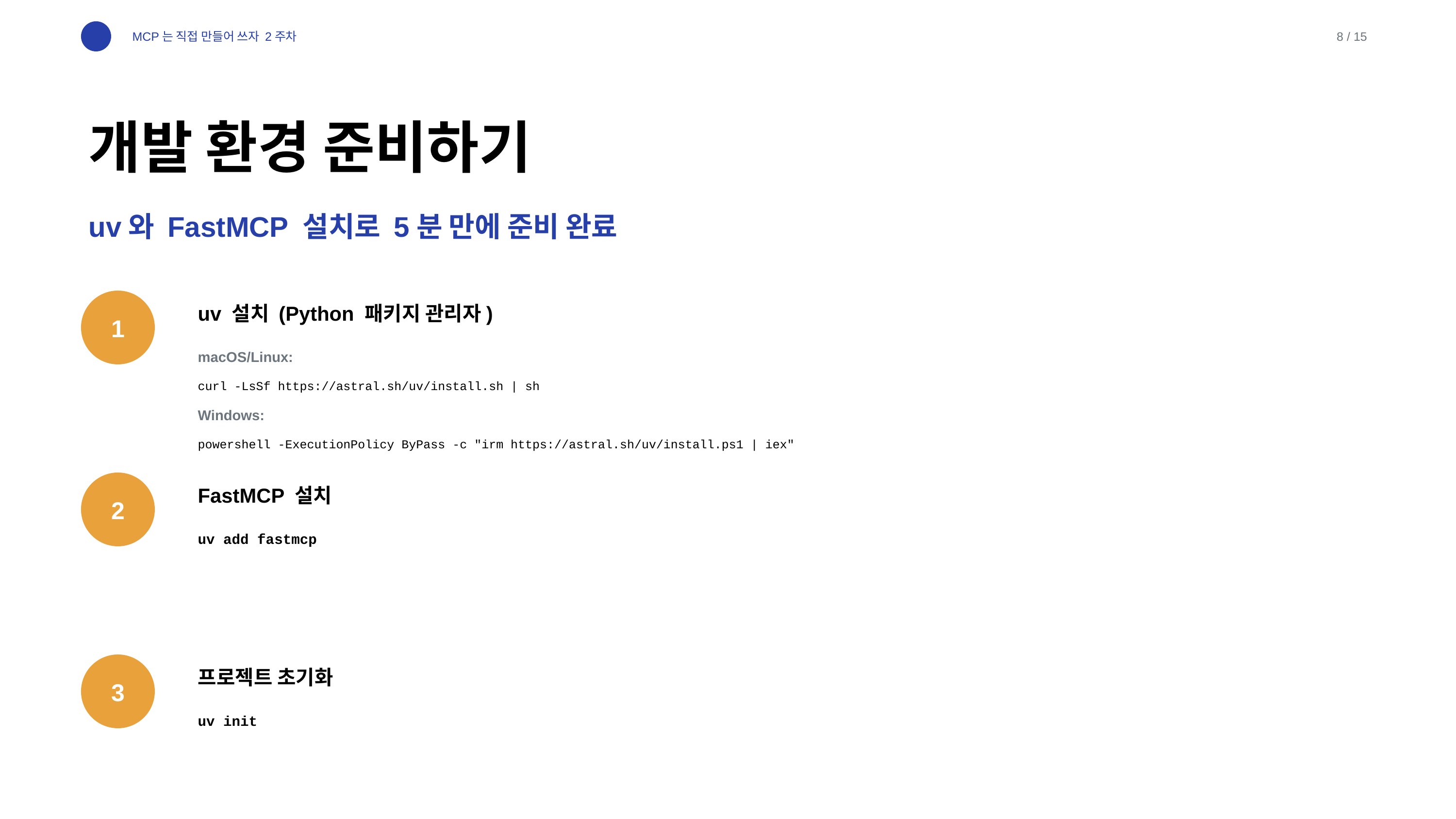

MCP는 직접 만들어 쓰자 2주차
8 / 15
개발 환경 준비하기
uv와 FastMCP 설치로 5분 만에 준비 완료

uv 설치 (Python 패키지 관리자)
1
macOS/Linux:
curl -LsSf https://astral.sh/uv/install.sh | sh
Windows:
powershell -ExecutionPolicy ByPass -c "irm https://astral.sh/uv/install.ps1 | iex"

FastMCP 설치
2
uv add fastmcp

프로젝트 초기화
3
uv init